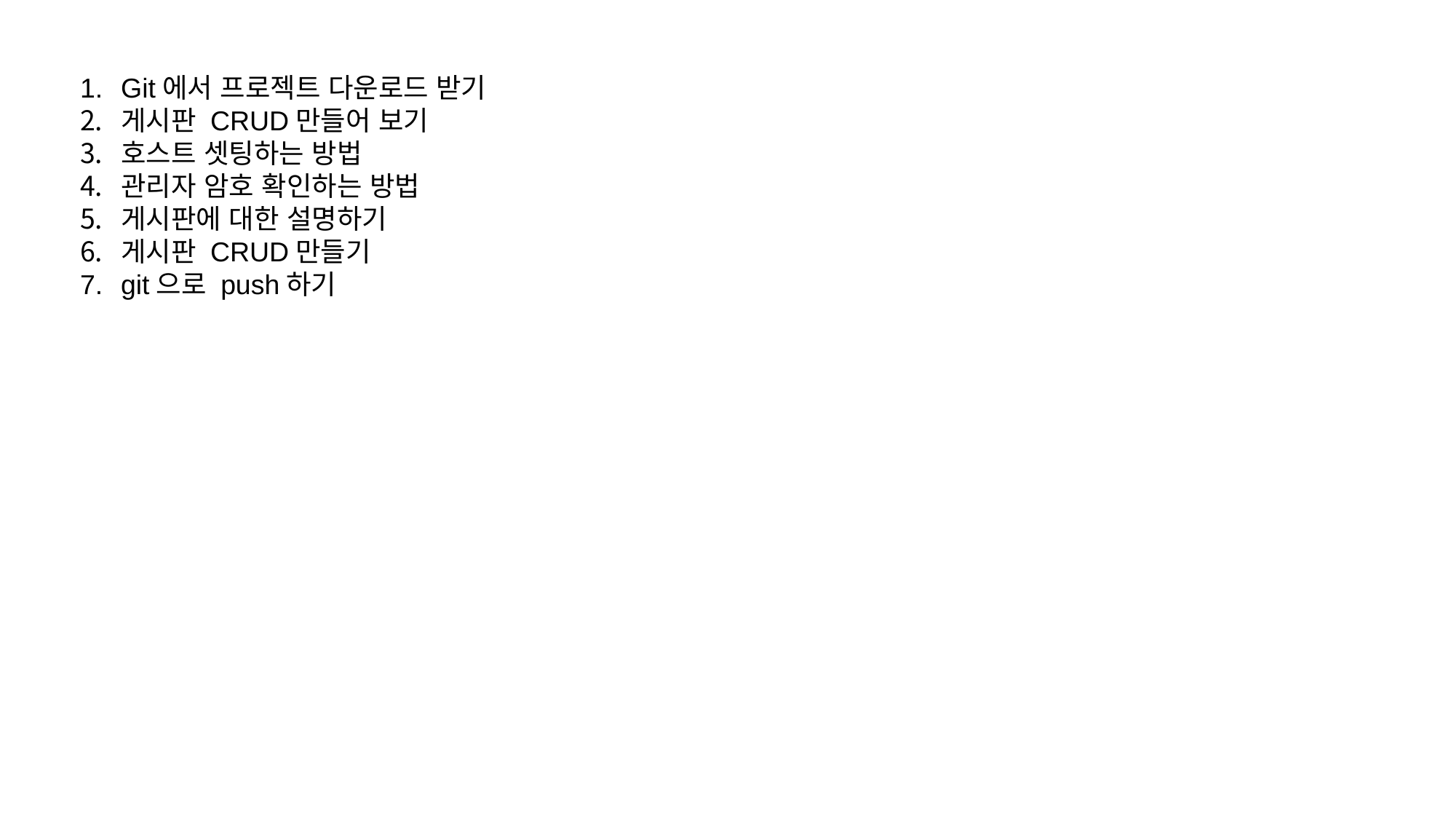

Git에서 프로젝트 다운로드 받기
게시판 CRUD만들어 보기
호스트 셋팅하는 방법
관리자 암호 확인하는 방법
게시판에 대한 설명하기
게시판 CRUD만들기
git으로 push하기